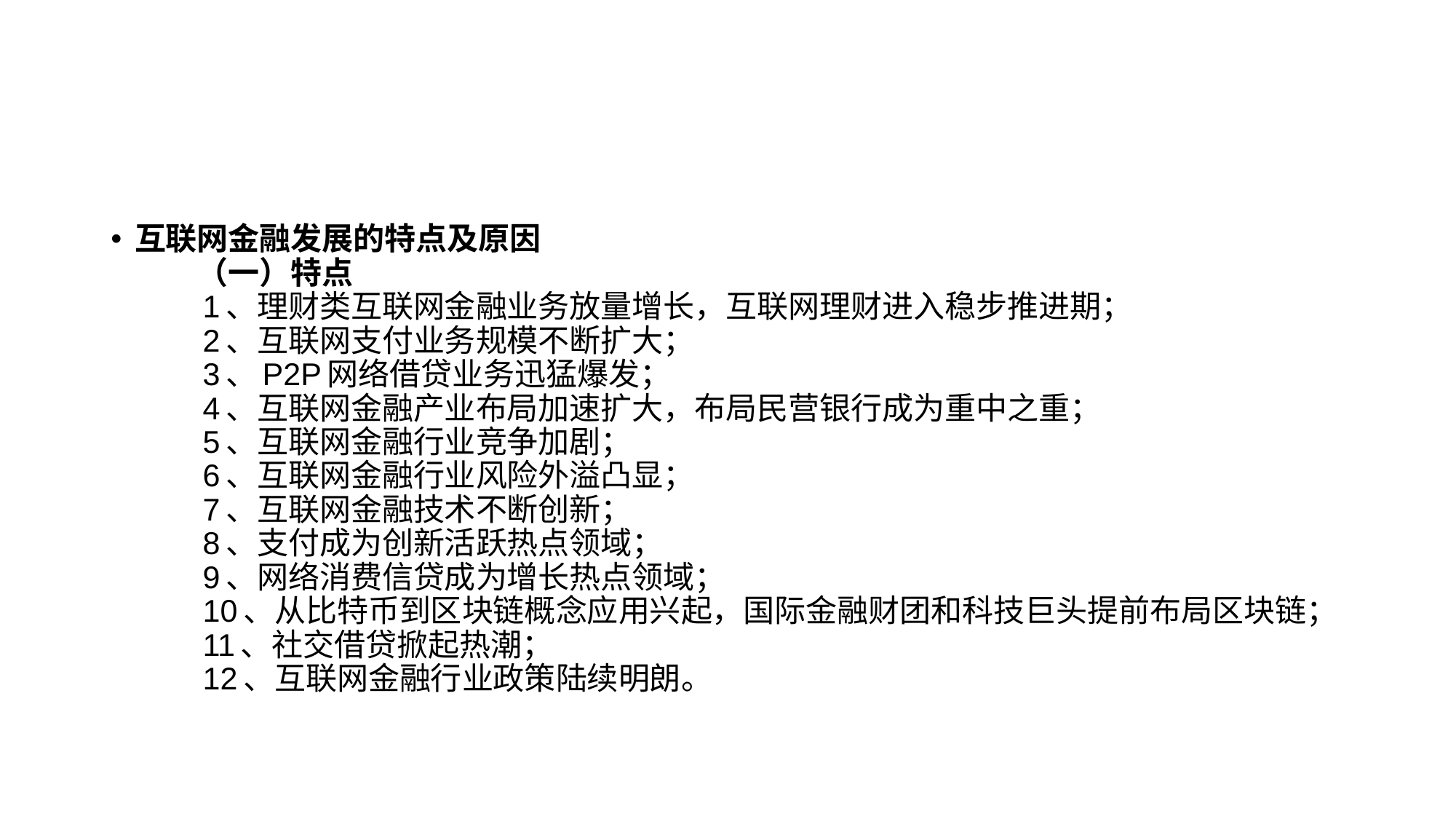

#
互联网金融发展的特点及原因
　　（一）特点
　　1、理财类互联网金融业务放量增长，互联网理财进入稳步推进期；
　　2、互联网支付业务规模不断扩大；
　　3、P2P网络借贷业务迅猛爆发；
　　4、互联网金融产业布局加速扩大，布局民营银行成为重中之重；
　　5、互联网金融行业竞争加剧；
　　6、互联网金融行业风险外溢凸显；
　　7、互联网金融技术不断创新；
　　8、支付成为创新活跃热点领域；
　　9、网络消费信贷成为增长热点领域；
　　10、从比特币到区块链概念应用兴起，国际金融财团和科技巨头提前布局区块链；
　　11、社交借贷掀起热潮；
　　12、互联网金融行业政策陆续明朗。